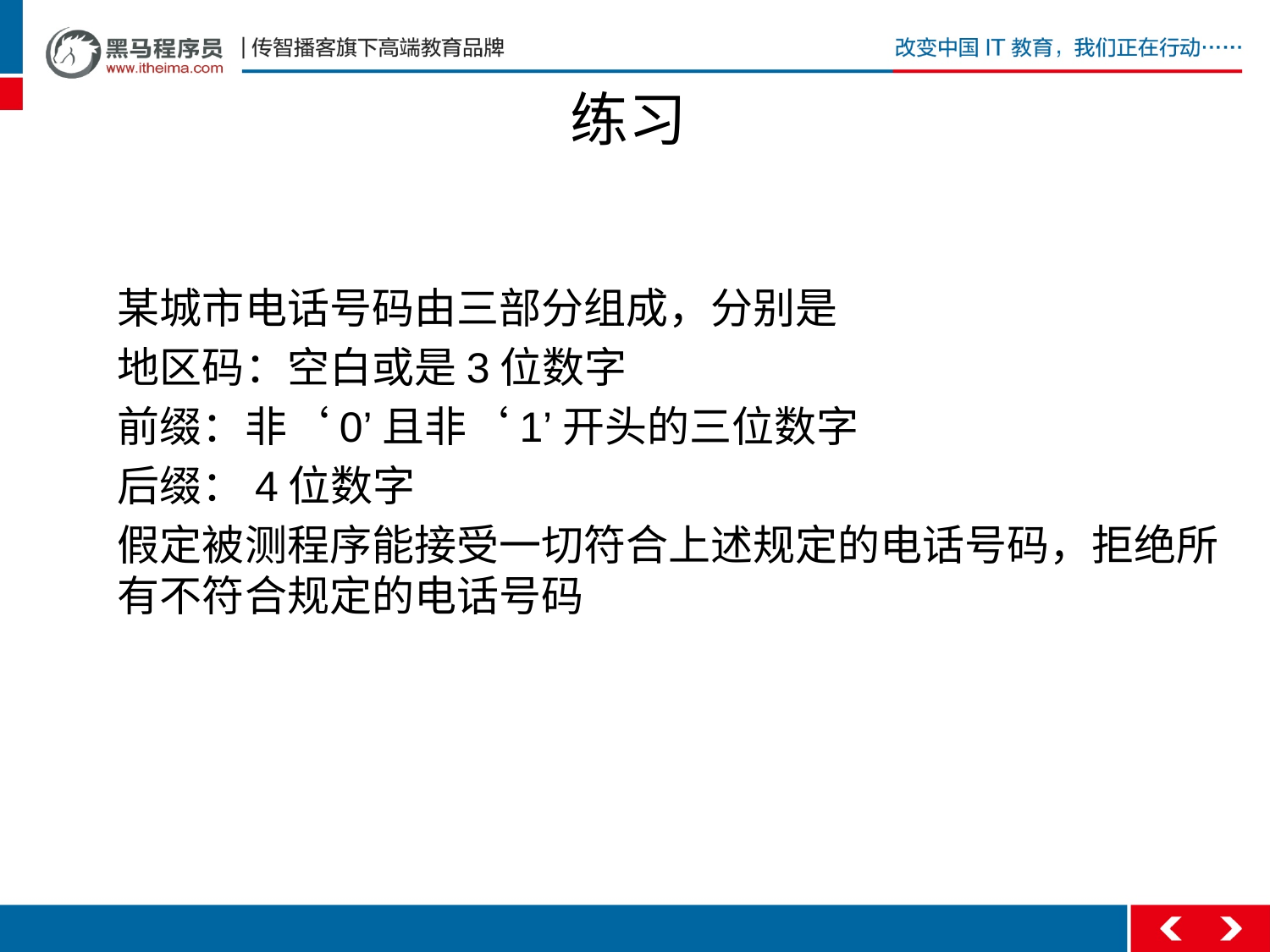

# 练习

某城市电话号码由三部分组成，分别是
地区码：空白或是3位数字
前缀：非‘0’且非‘1’开头的三位数字
后缀：4位数字
假定被测程序能接受一切符合上述规定的电话号码，拒绝所有不符合规定的电话号码